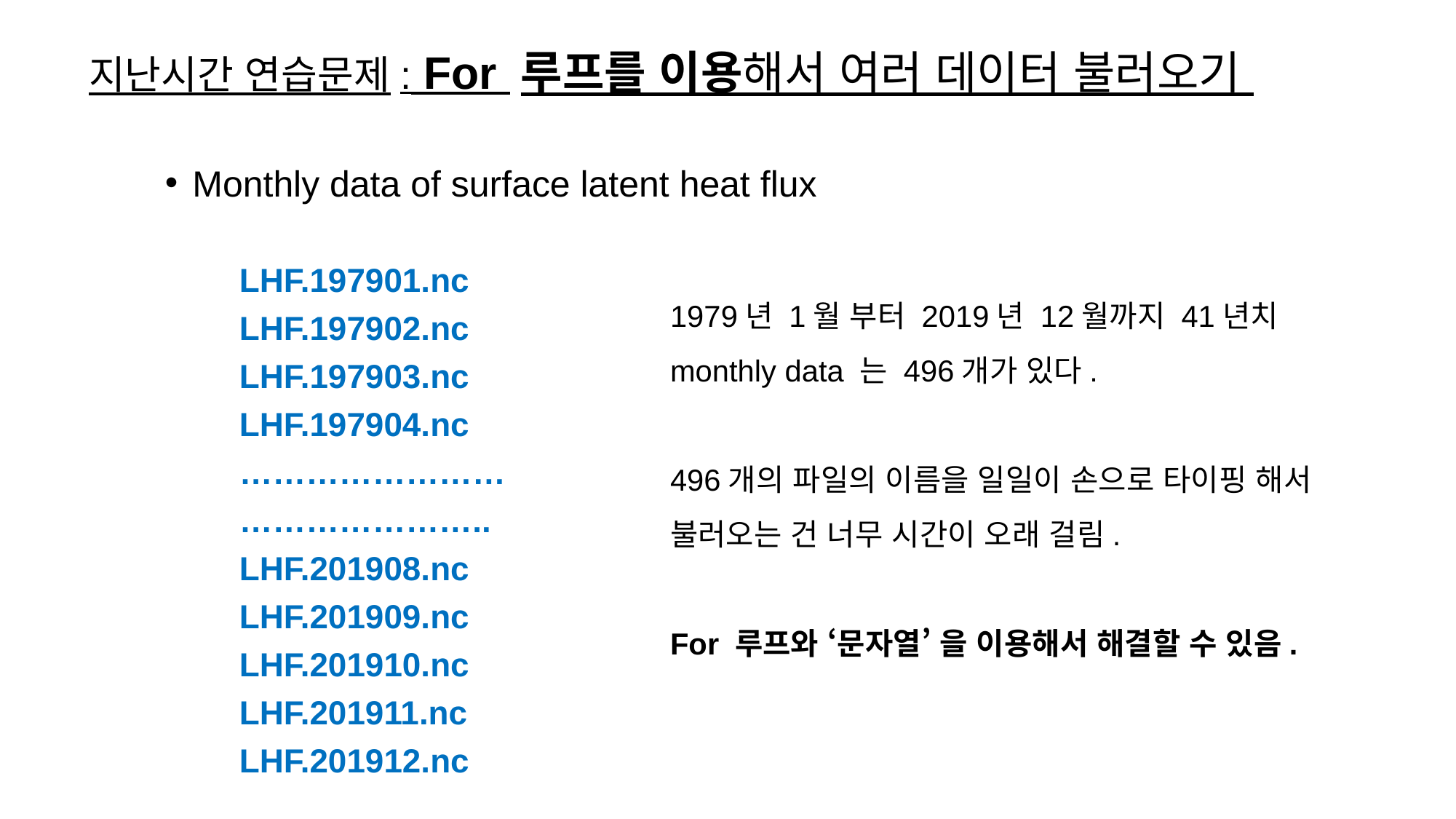

# 지난시간 연습문제: For 루프를 이용해서 여러 데이터 불러오기
Monthly data of surface latent heat flux
LHF.197901.nc
LHF.197902.nc
LHF.197903.nc
LHF.197904.nc
……………………
…………………..
LHF.201908.nc
LHF.201909.nc
LHF.201910.nc
LHF.201911.nc
LHF.201912.nc
1979년 1월 부터 2019년 12월까지 41년치 monthly data 는 496개가 있다.

496개의 파일의 이름을 일일이 손으로 타이핑 해서 불러오는 건 너무 시간이 오래 걸림.

For 루프와 ‘문자열’ 을 이용해서 해결할 수 있음.